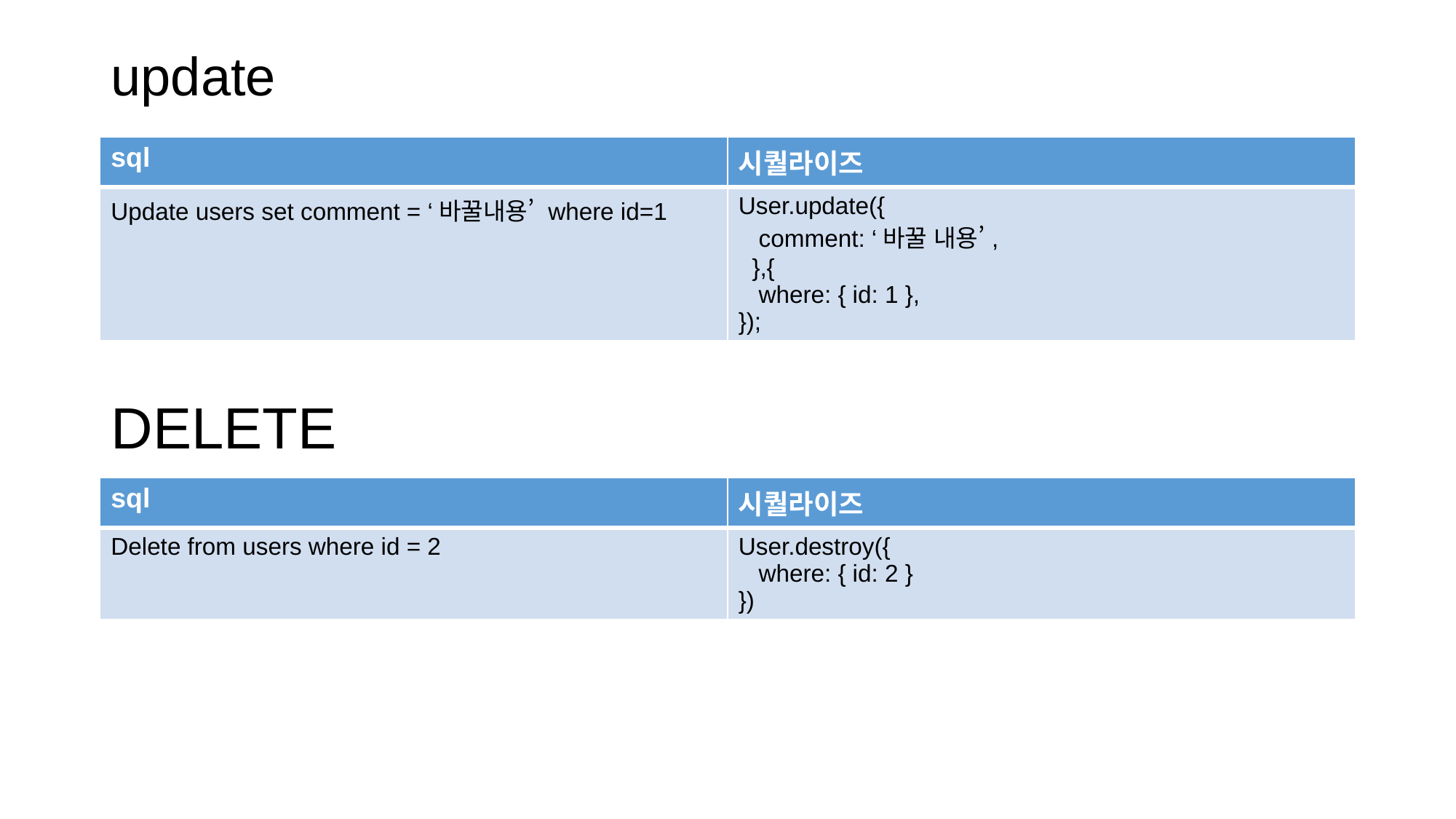

# update
| sql | 시퀄라이즈 |
| --- | --- |
| Update users set comment = ‘바꿀내용’ where id=1 | User.update({ comment: ‘바꿀 내용’, },{ where: { id: 1 }, }); |
DELETE
| sql | 시퀄라이즈 |
| --- | --- |
| Delete from users where id = 2 | User.destroy({ where: { id: 2 } }) |